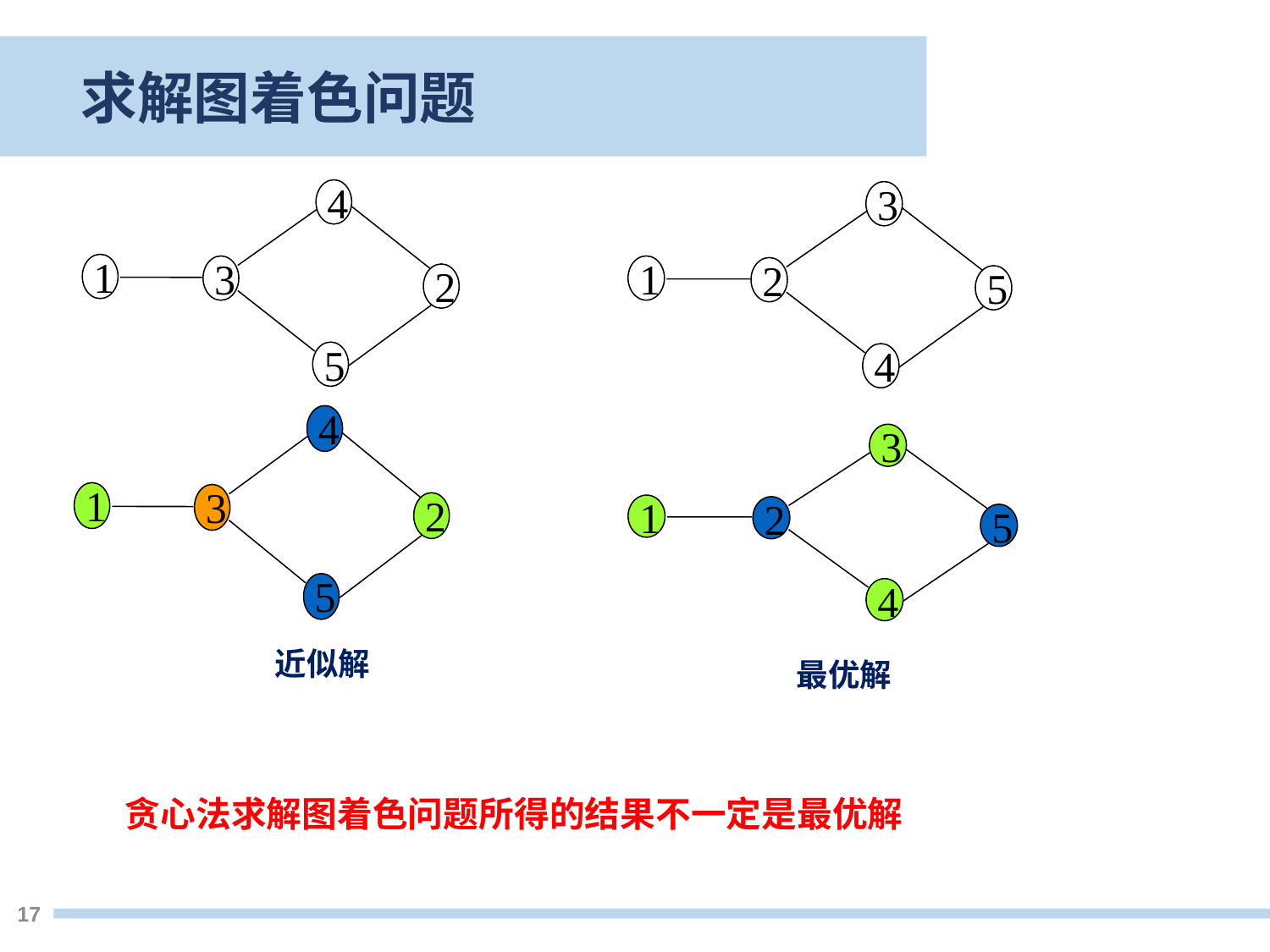

求解图着色问题
4

1
3
2

5
3

1
2
5

4
4

1
3
2

5
3

1
2
5

4
近似解
最优解
贪心法求解图着色问题所得的结果不一定是最优解
17